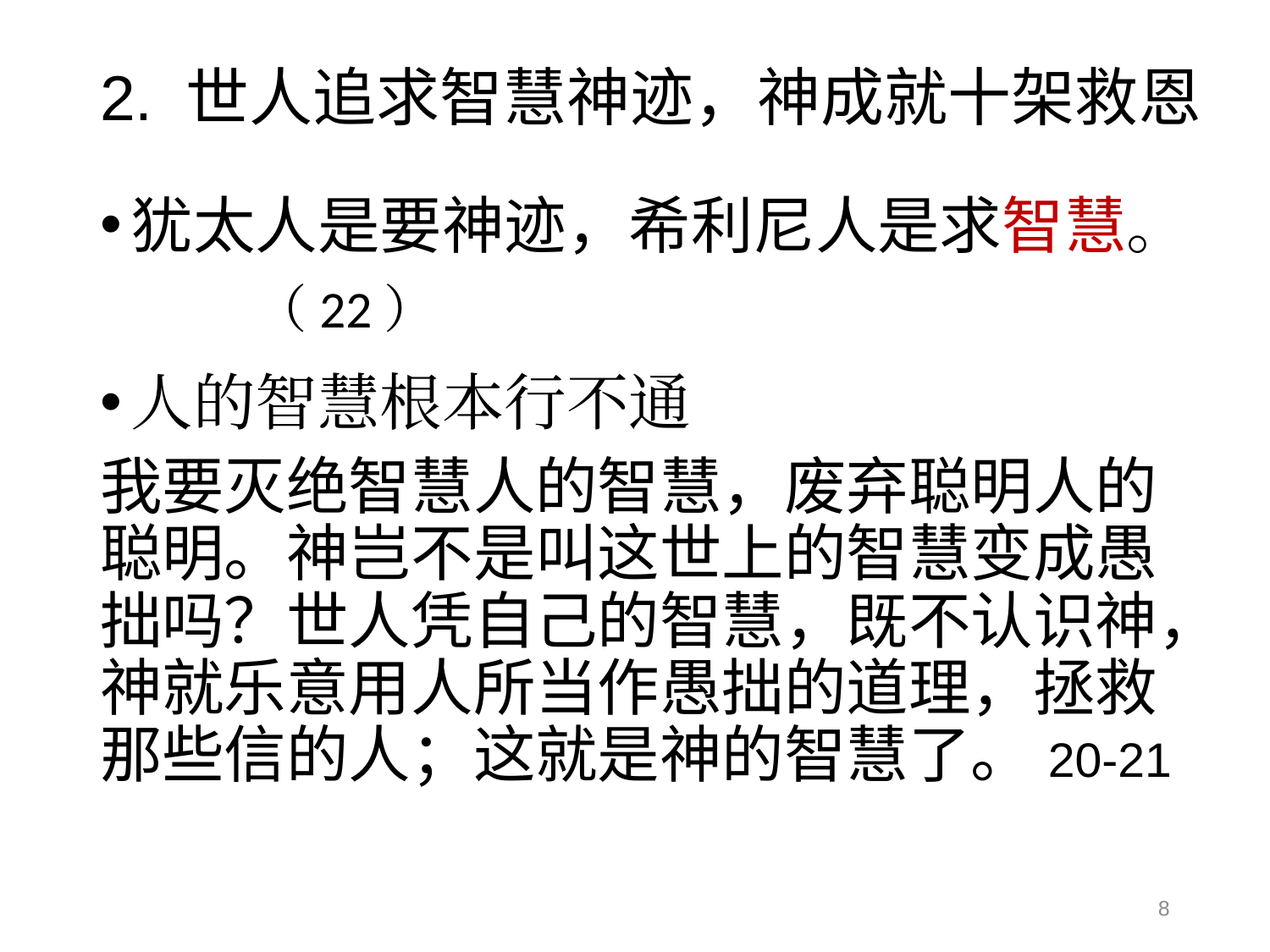

# 2. 世人追求智慧神迹，神成就十架救恩
犹太人是要神迹，希利尼人是求智慧。
							（22）
人的智慧根本行不通
我要灭绝智慧人的智慧，废弃聪明人的聪明。神岂不是叫这世上的智慧变成愚拙吗？世人凭自己的智慧，既不认识神，神就乐意用人所当作愚拙的道理，拯救那些信的人；这就是神的智慧了。20-21
8